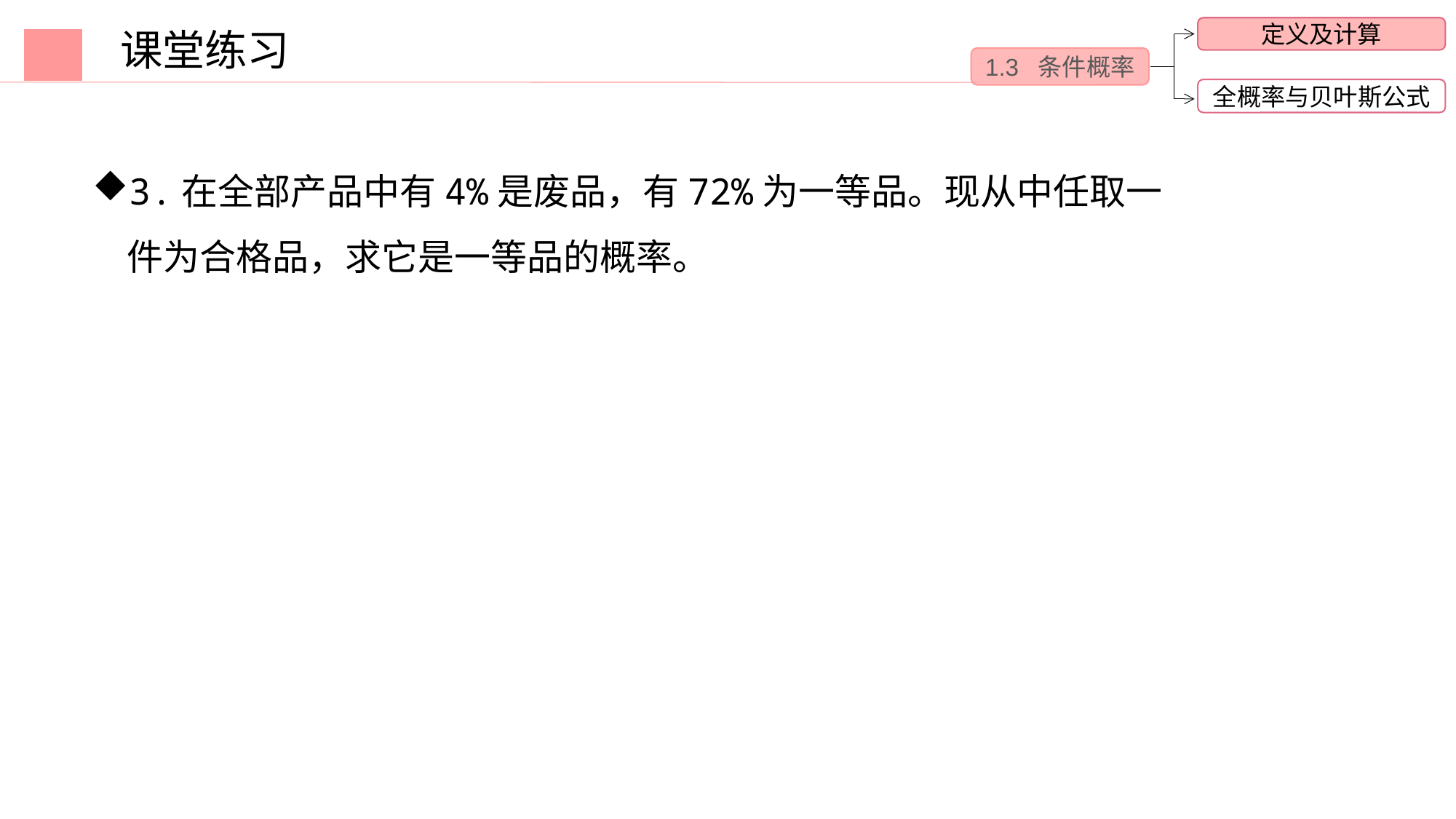

课堂练习
定义及计算

1.3  条件概率
全概率与贝叶斯公式

3.在全部产品中有4%是废品，有72%为一等品。现从中任取一件为合格品，求它是一等品的概率。